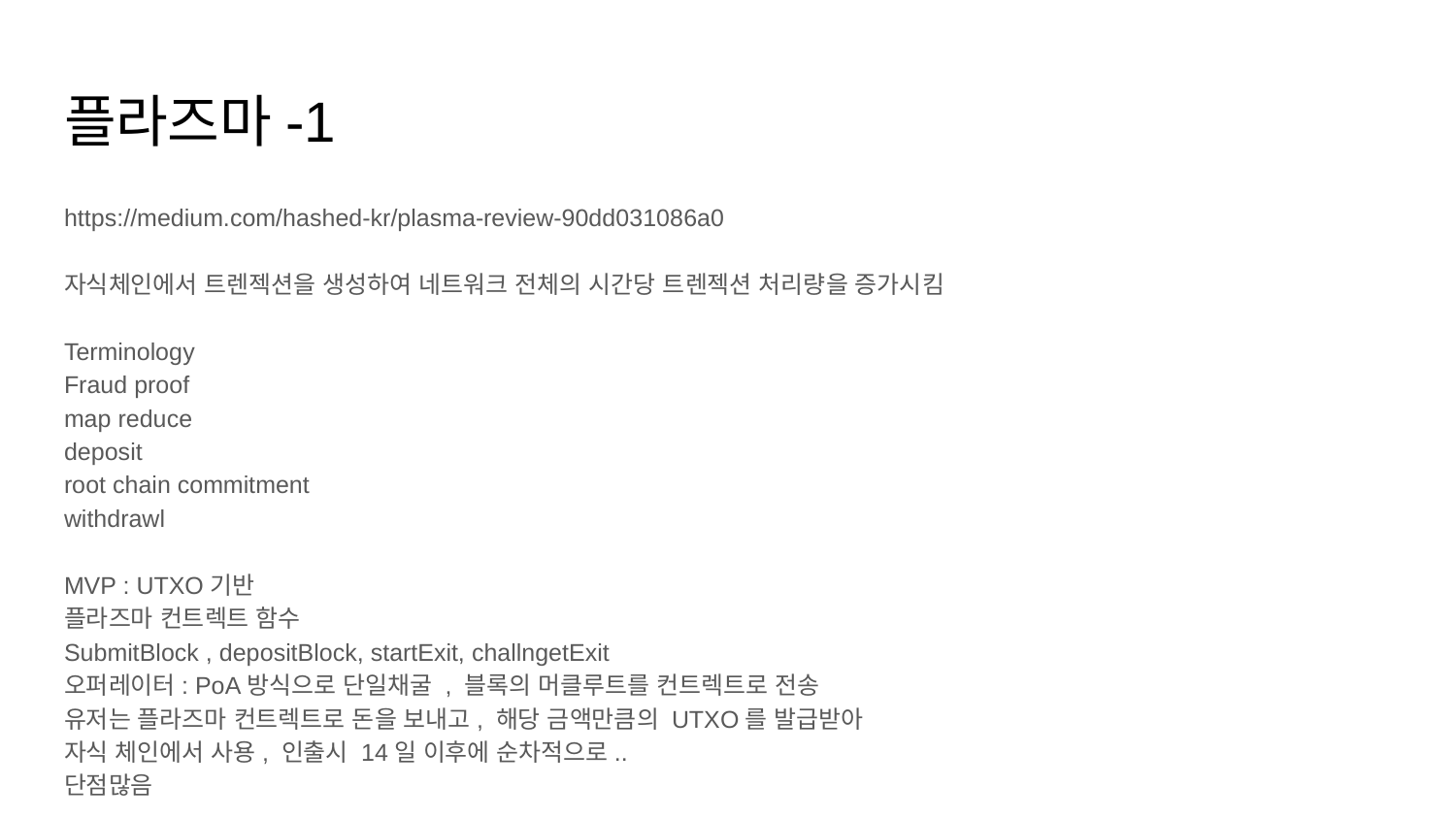

# 플라즈마-1
https://medium.com/hashed-kr/plasma-review-90dd031086a0
자식체인에서 트렌젝션을 생성하여 네트워크 전체의 시간당 트렌젝션 처리량을 증가시킴
Terminology
Fraud proof
map reduce
deposit
root chain commitment
withdrawl
MVP : UTXO기반
플라즈마 컨트렉트 함수
SubmitBlock , depositBlock, startExit, challngetExit
오퍼레이터: PoA방식으로 단일채굴 , 블록의 머클루트를 컨트렉트로 전송
유저는 플라즈마 컨트렉트로 돈을 보내고, 해당 금액만큼의 UTXO를 발급받아
자식 체인에서 사용, 인출시 14일 이후에 순차적으로..
단점많음